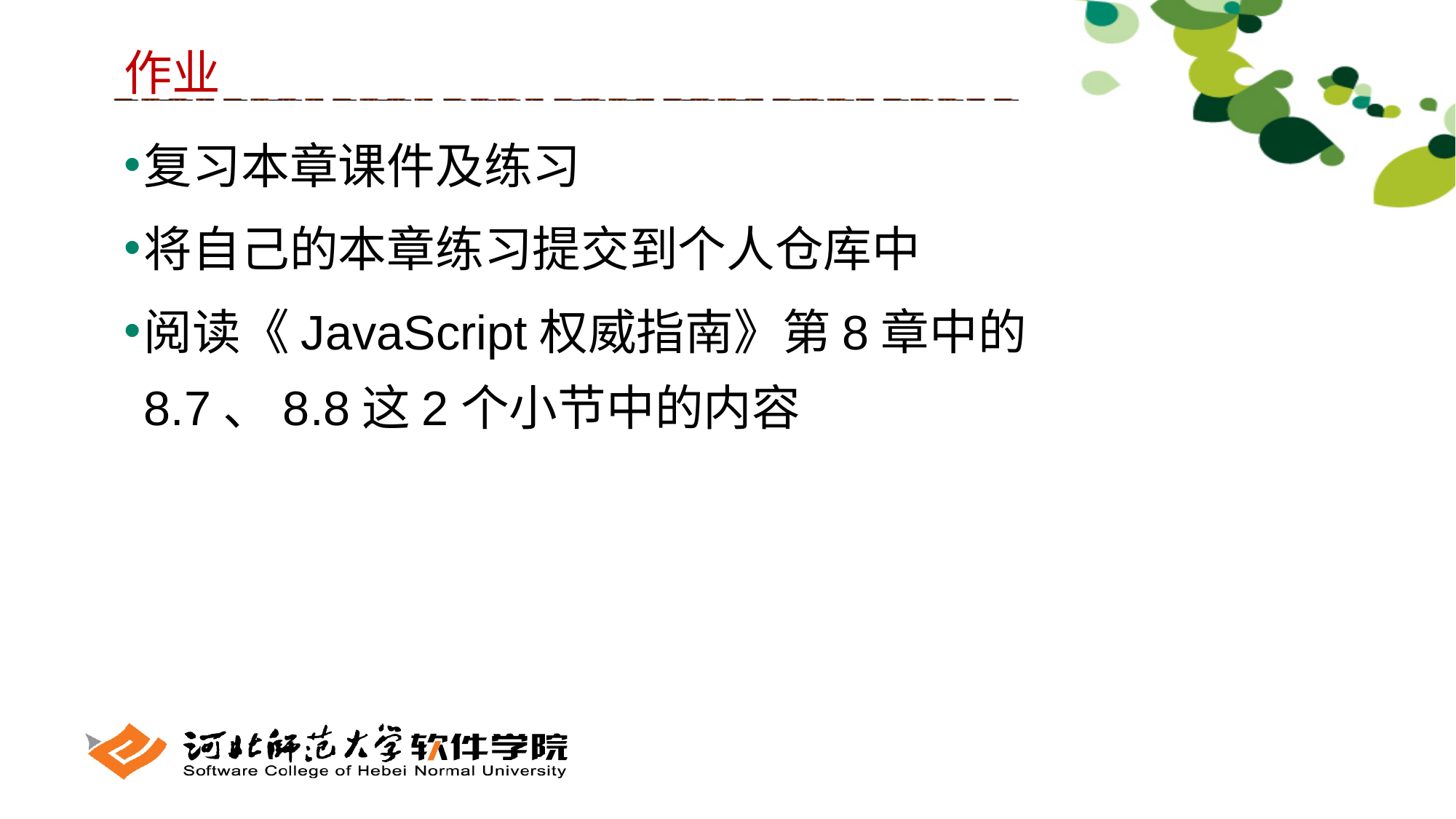

作业
复习本章课件及练习
将自己的本章练习提交到个人仓库中
阅读《JavaScript权威指南》第8章中的8.7、8.8这2个小节中的内容